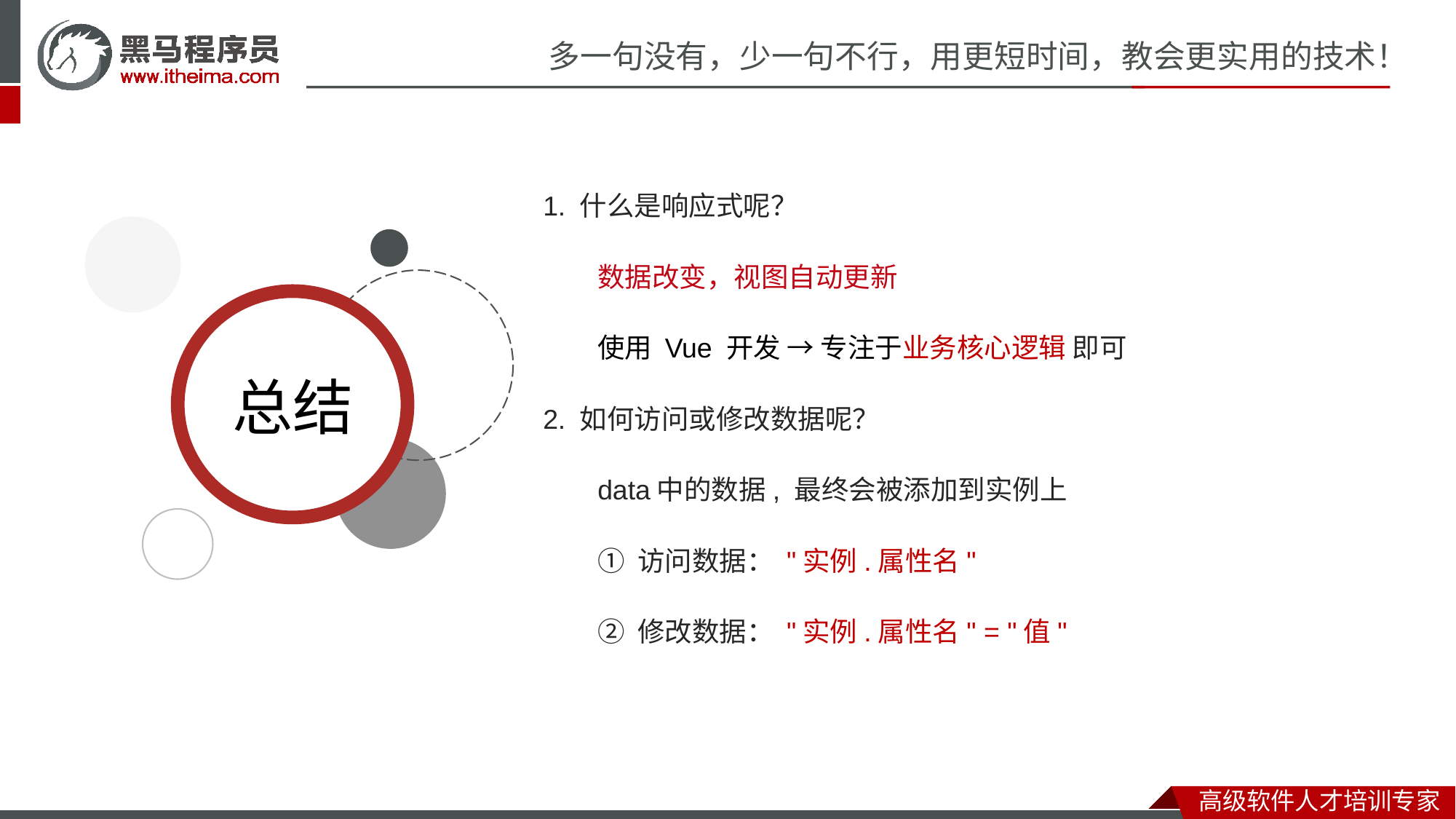

1. 什么是响应式呢？
数据改变，视图自动更新
使用 Vue 开发 → 专注于业务核心逻辑 即可
2. 如何访问或修改数据呢？
data中的数据, 最终会被添加到实例上
① 访问数据： "实例.属性名"
② 修改数据： "实例.属性名" = "值"